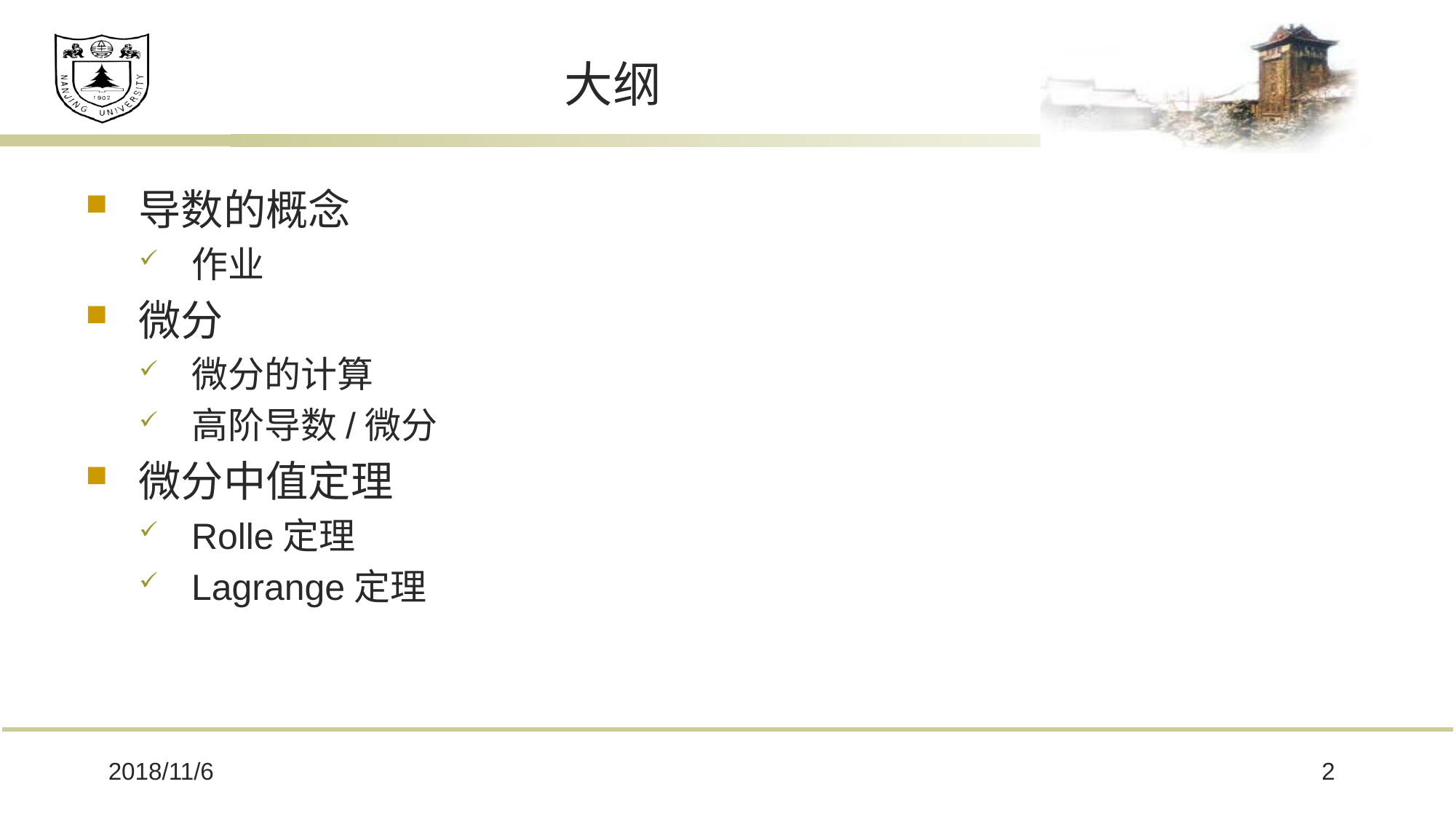

# 大纲
导数的概念
作业
微分
微分的计算
高阶导数/微分
微分中值定理
Rolle定理
Lagrange定理

2018/11/6
2